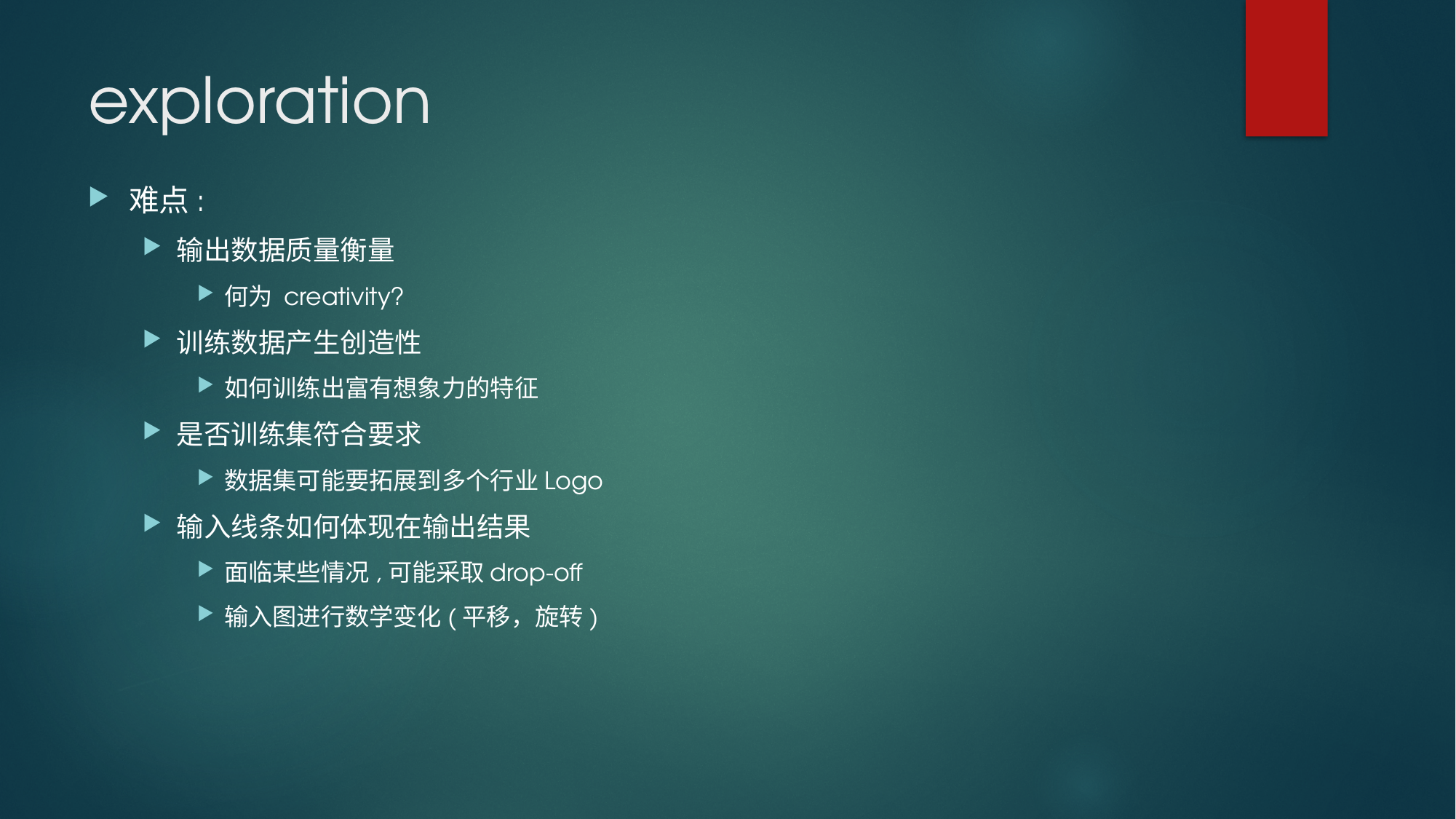

# exploration
难点:
输出数据质量衡量
何为 creativity?
训练数据产生创造性
如何训练出富有想象力的特征
是否训练集符合要求
数据集可能要拓展到多个行业Logo
输入线条如何体现在输出结果
面临某些情况,可能采取drop-off
输入图进行数学变化(平移，旋转)